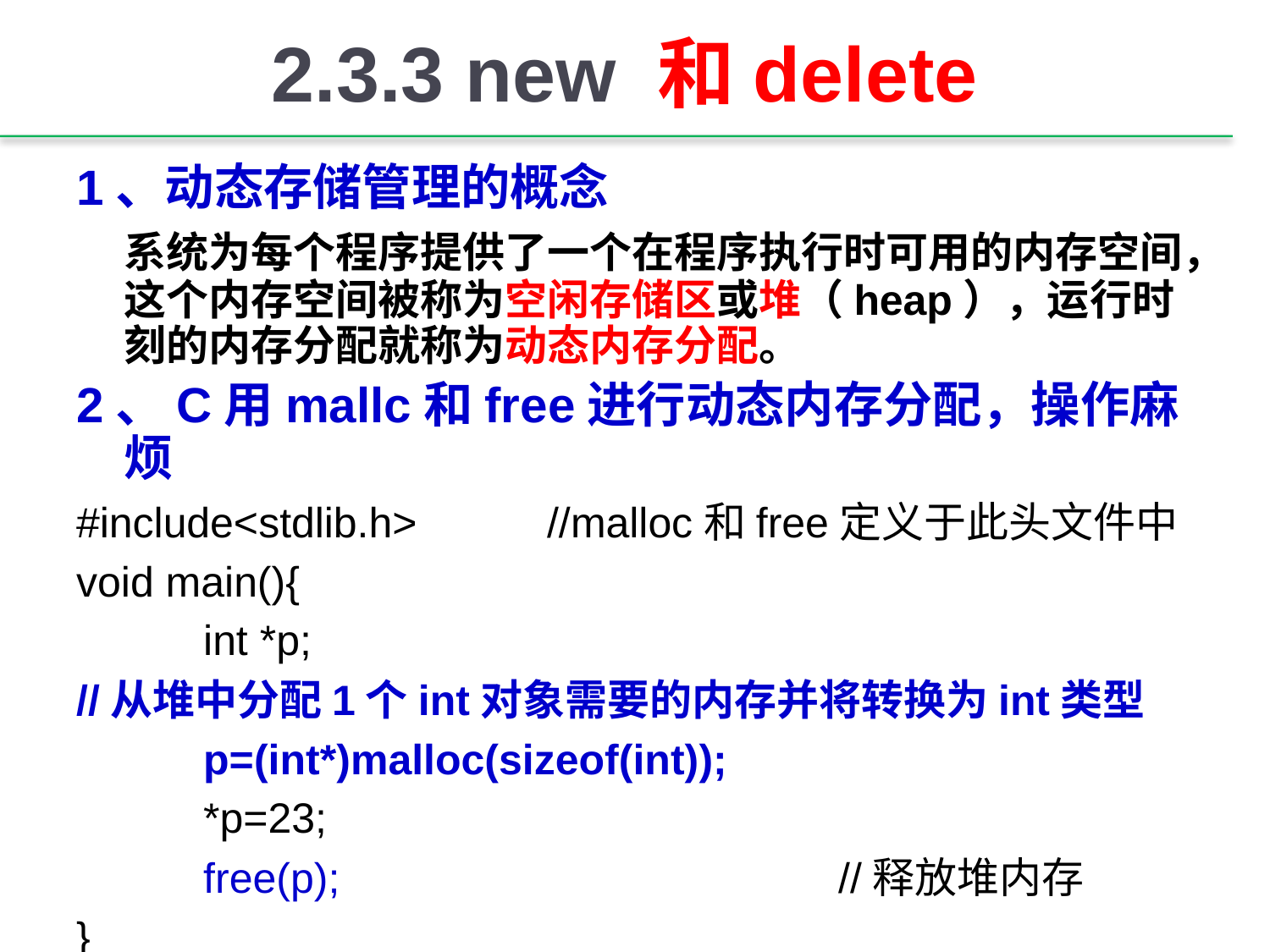

# 2.3.3 new 和delete
1、动态存储管理的概念
	系统为每个程序提供了一个在程序执行时可用的内存空间，这个内存空间被称为空闲存储区或堆（heap），运行时刻的内存分配就称为动态内存分配。
2、C用mallc和free进行动态内存分配，操作麻烦
#include<stdlib.h>           //malloc和free定义于此头文件中
void main(){
	int *p;
//从堆中分配1个int对象需要的内存并将转换为int类型
	p=(int*)malloc(sizeof(int));
	*p=23;
	free(p);                 			//释放堆内存
}